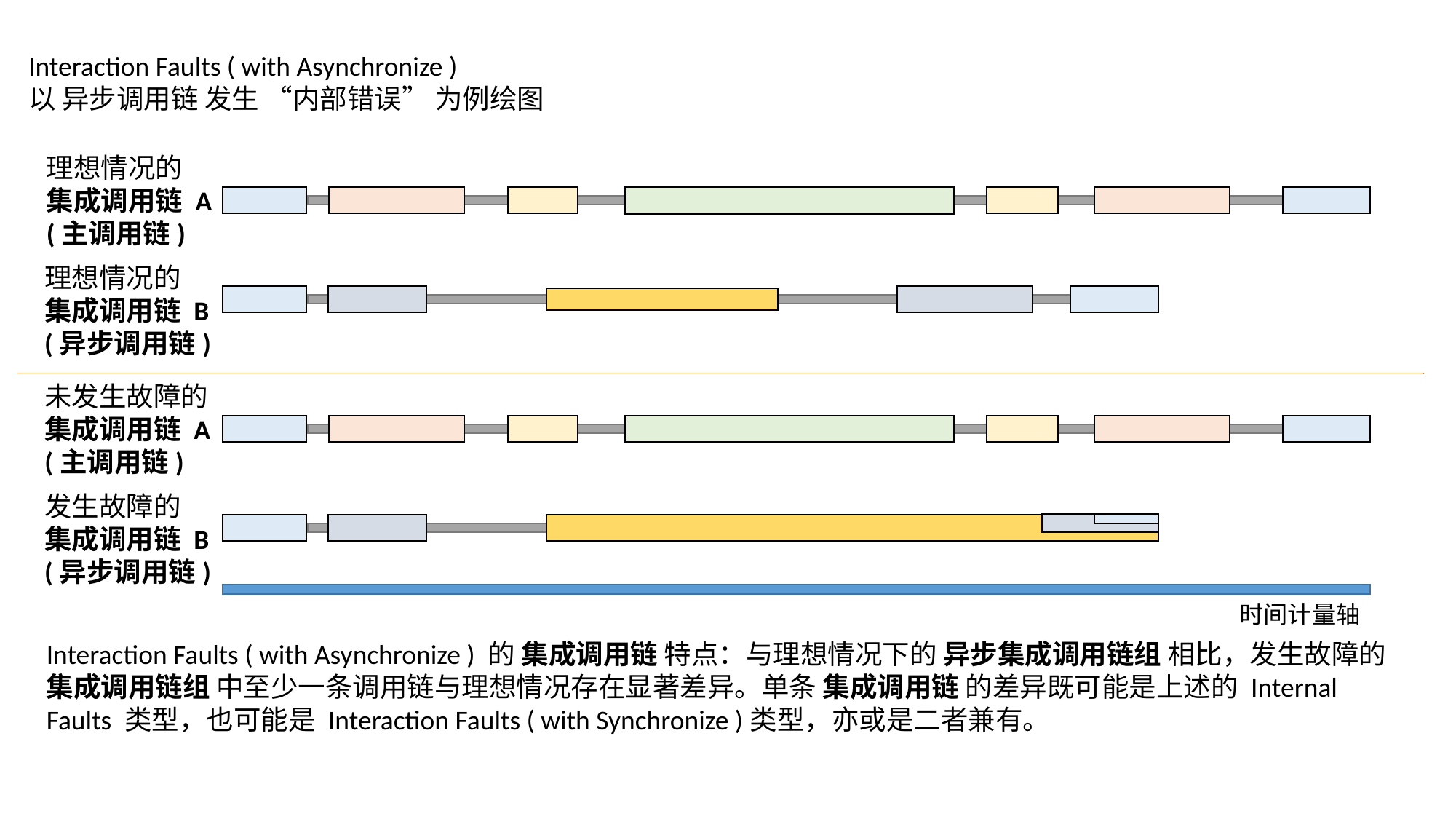

Interaction Faults ( with Asynchronize )
以 异步调用链 发生 “内部错误” 为例绘图
理想情况的
集成调用链 A
(主调用链)

理想情况的
集成调用链 B
(异步调用链)

未发生故障的
集成调用链 A
(主调用链)

发生故障的
集成调用链 B
(异步调用链)

时间计量轴
Interaction Faults ( with Asynchronize ) 的 集成调用链 特点：与理想情况下的 异步集成调用链组 相比，发生故障的 集成调用链组 中至少一条调用链与理想情况存在显著差异。单条 集成调用链 的差异既可能是上述的 Internal Faults 类型，也可能是 Interaction Faults ( with Synchronize )类型，亦或是二者兼有。